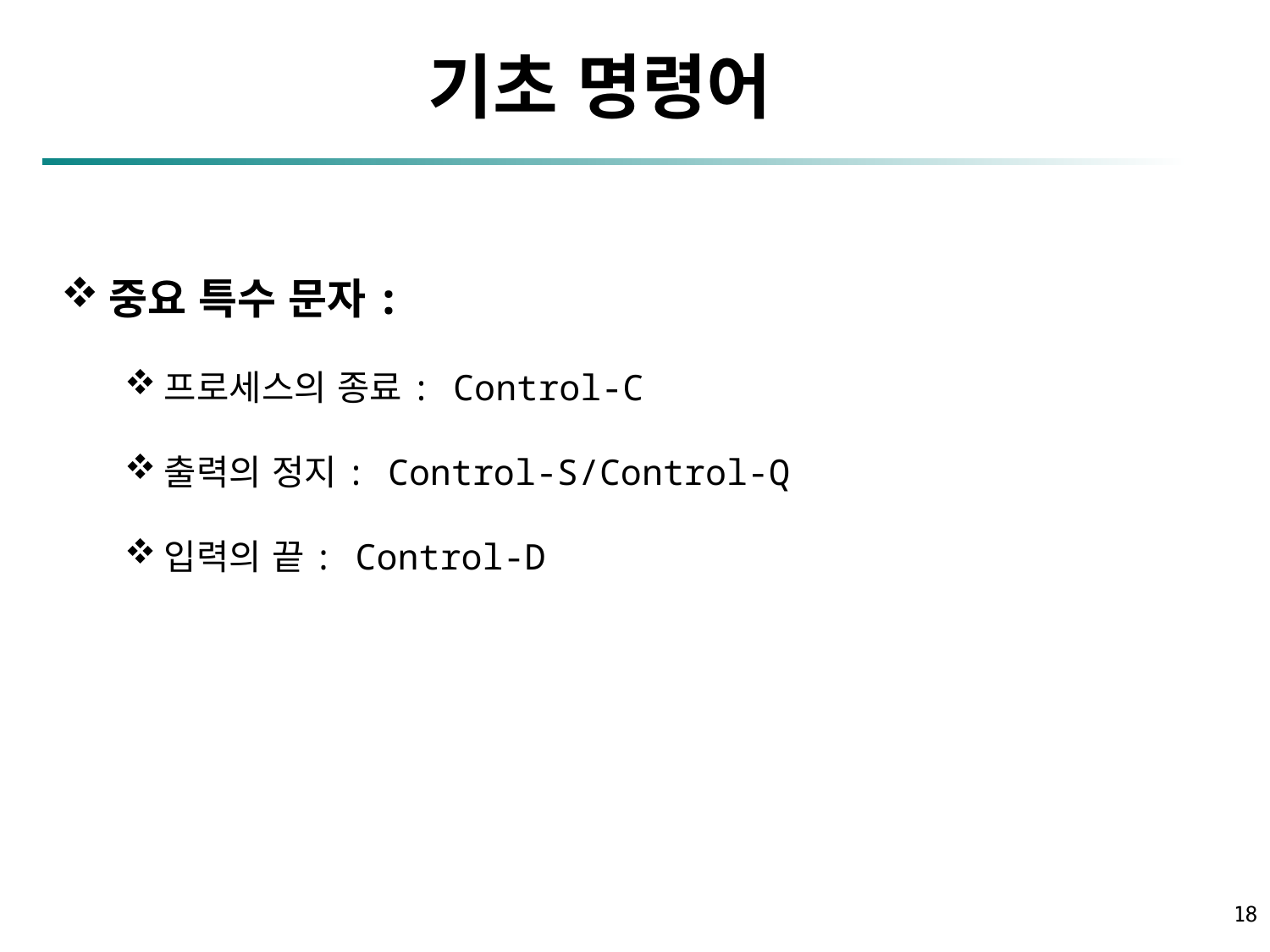

리눅스의 기초
기초 명령어
중요 특수 문자:

프로세스의 종료: Control-C

출력의 정지: Control-S/Control-Q

입력의 끝: Control-D
18